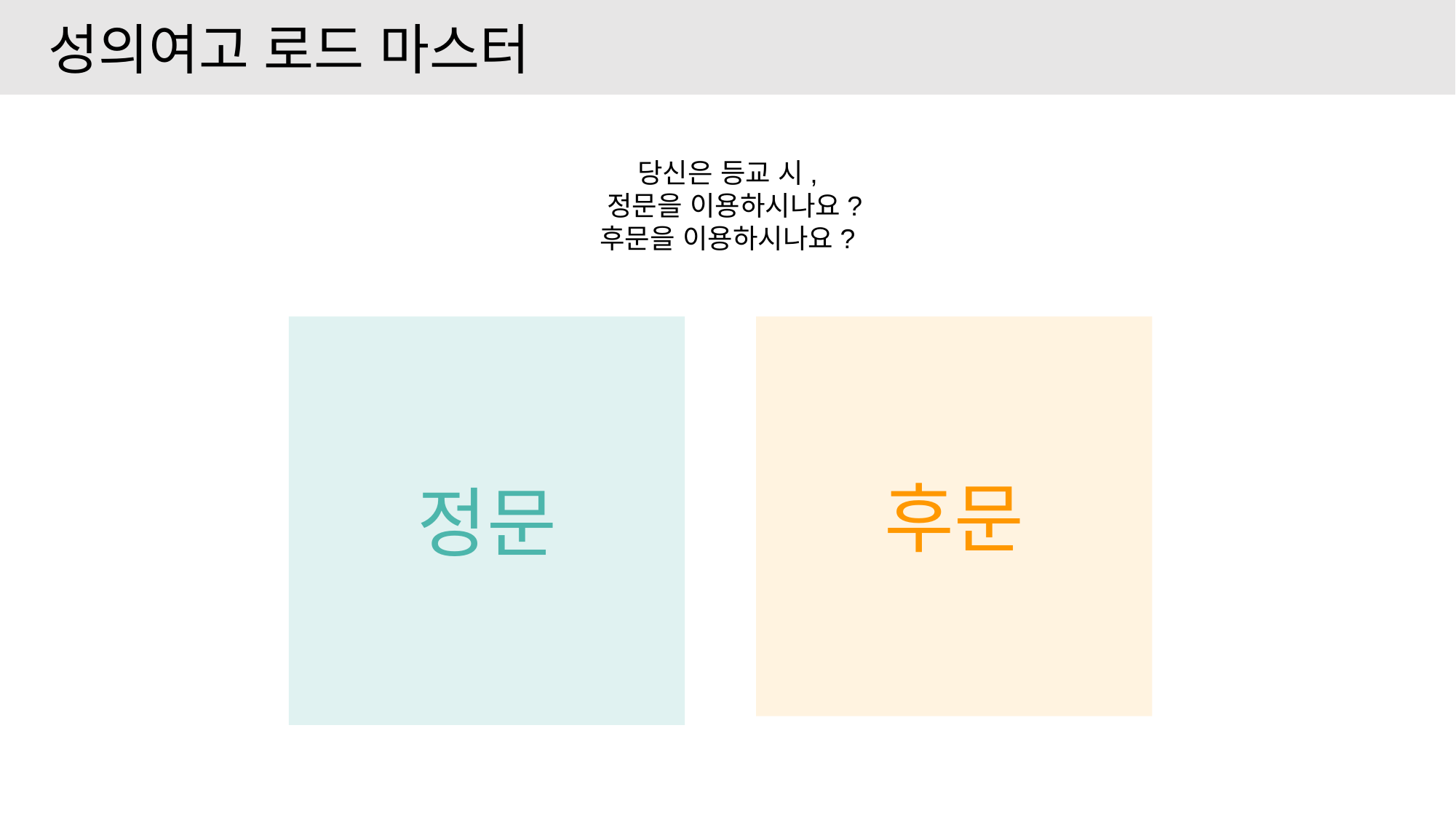

성의여고 로드 마스터
당신은 등교 시,
 정문을 이용하시나요?
후문을 이용하시나요?
정문
후문